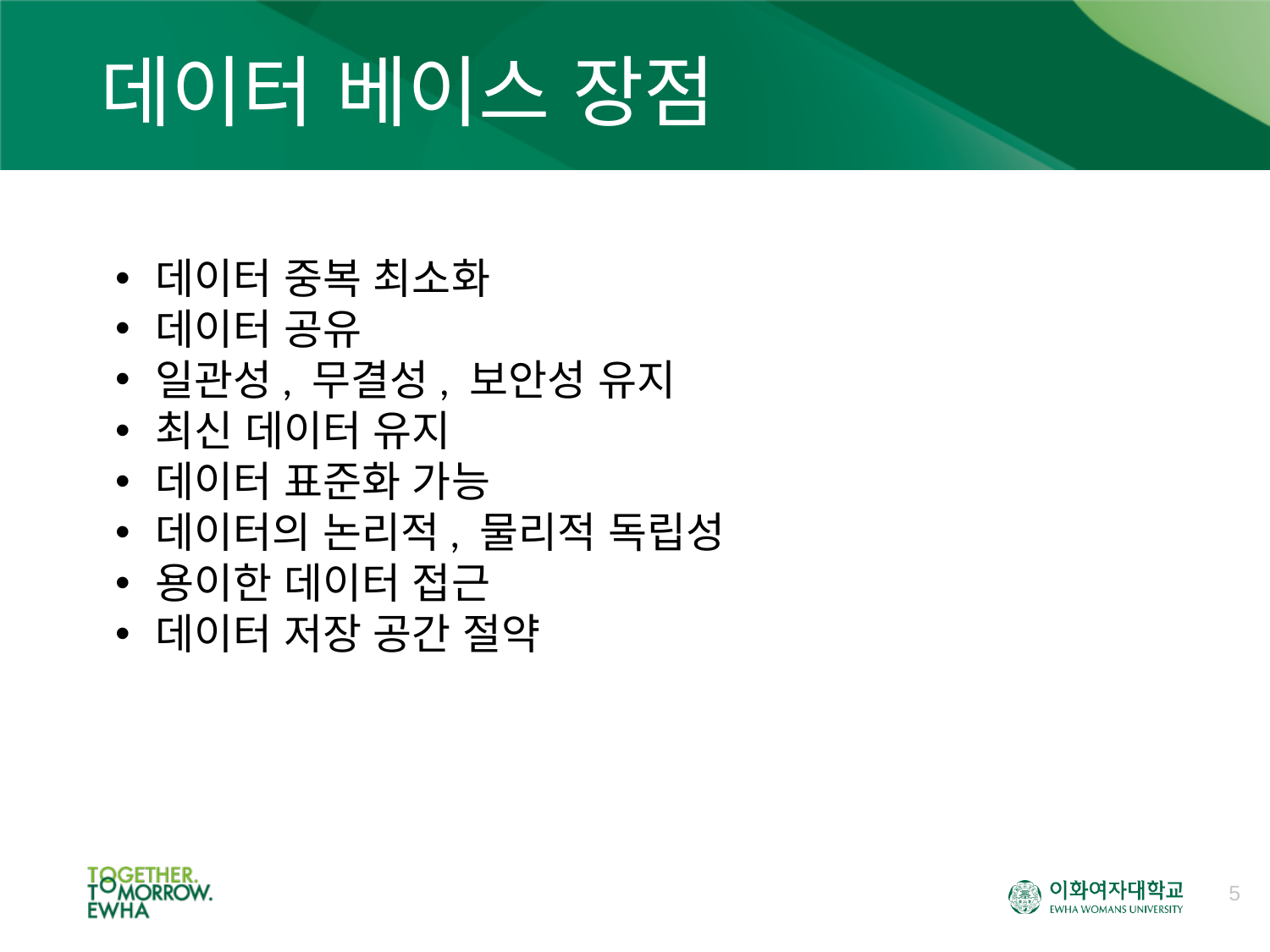

# 데이터 베이스 장점
데이터 중복 최소화
데이터 공유
일관성, 무결성, 보안성 유지
최신 데이터 유지
데이터 표준화 가능
데이터의 논리적, 물리적 독립성
용이한 데이터 접근
데이터 저장 공간 절약
5